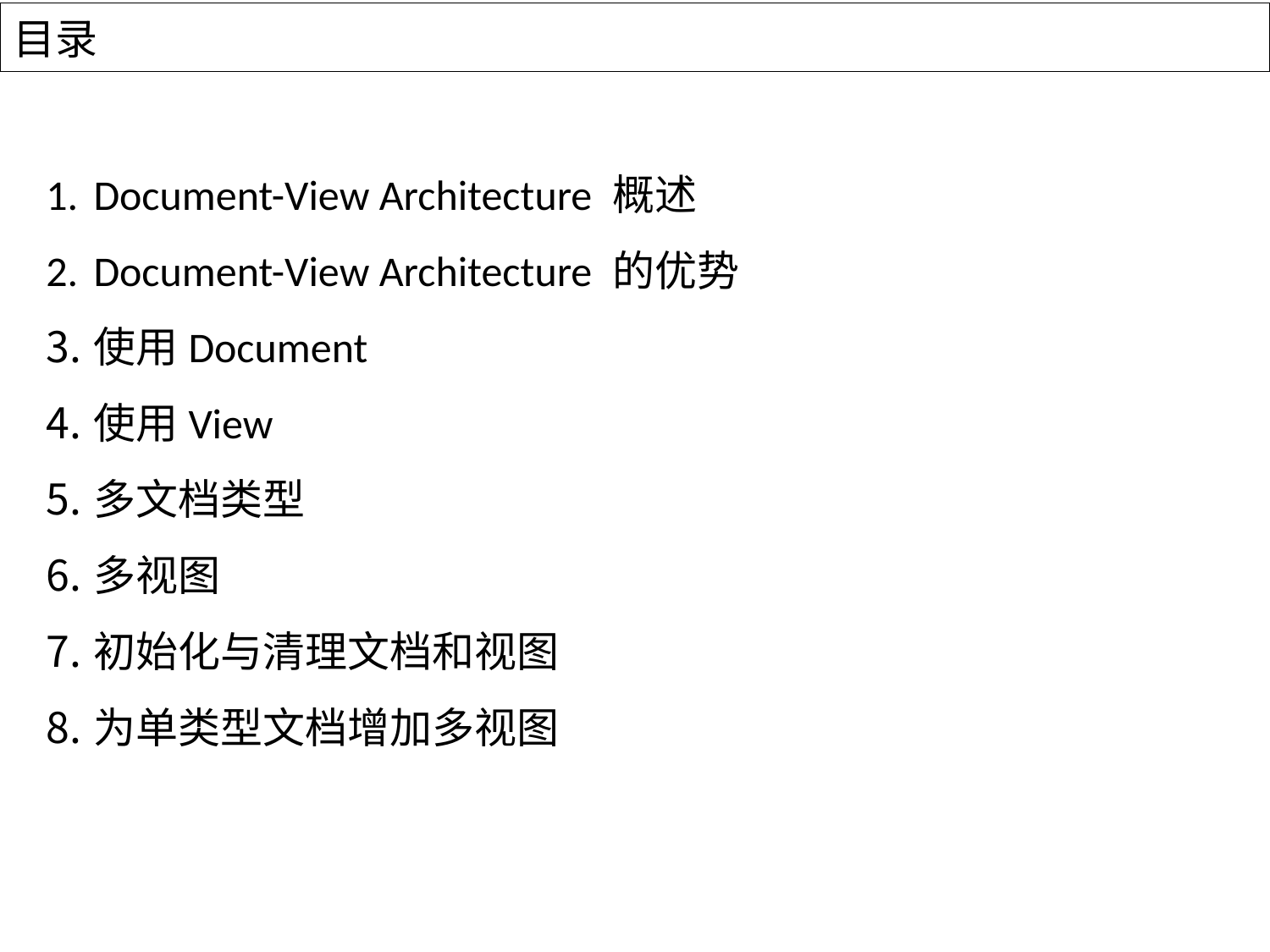

# 目录
Document-View Architecture 概述
Document-View Architecture 的优势
使用Document
使用View
多文档类型
多视图
初始化与清理文档和视图
为单类型文档增加多视图